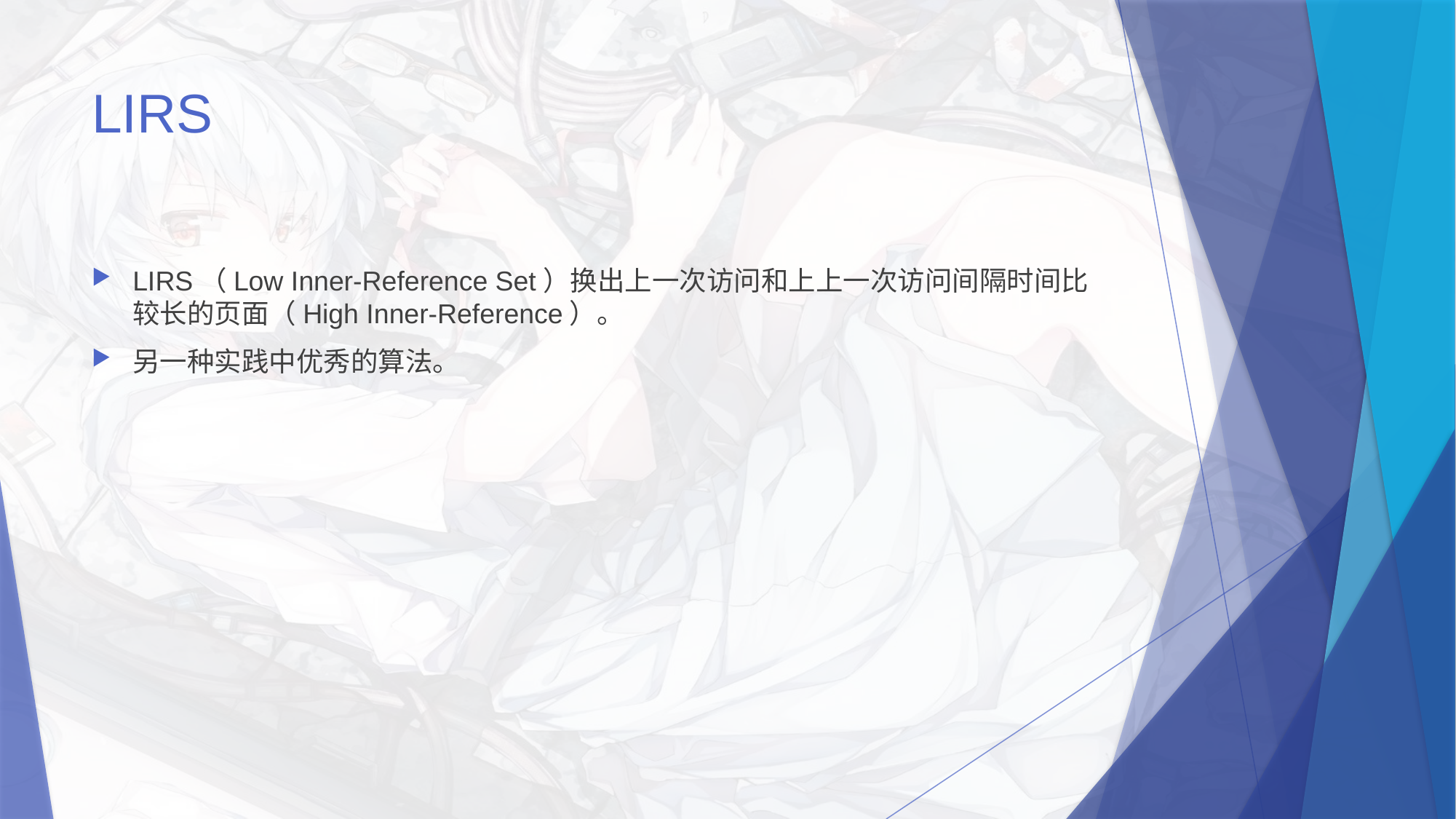

# LIRS
LIRS（Low Inner-Reference Set）换出上一次访问和上上一次访问间隔时间比较长的页面（High Inner-Reference）。
另一种实践中优秀的算法。